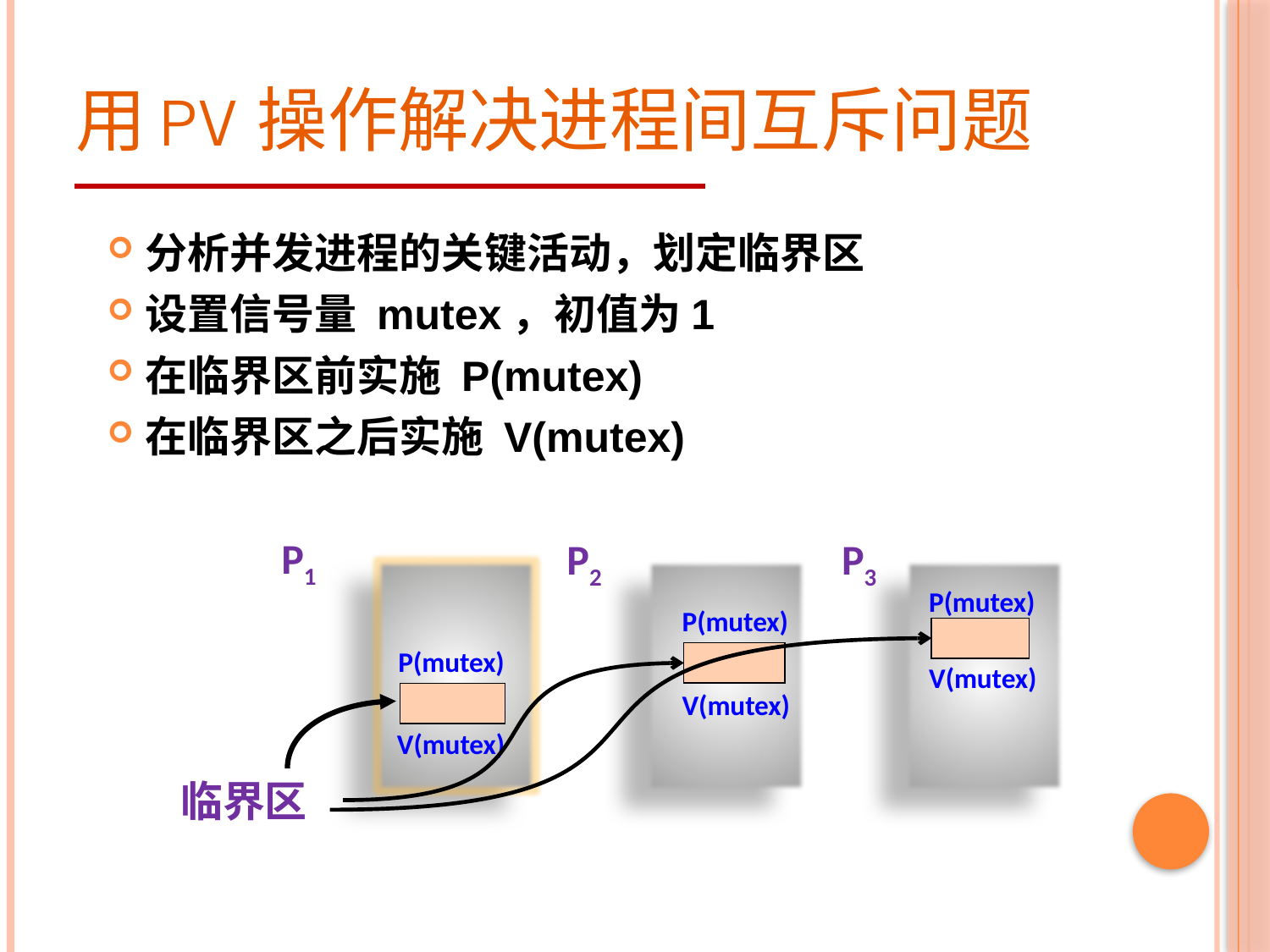

# 用PV操作解决进程间互斥问题
分析并发进程的关键活动，划定临界区
设置信号量 mutex，初值为1
在临界区前实施 P(mutex)
在临界区之后实施 V(mutex)
P1
P2
P3

P(mutex)
P(mutex)

P(mutex)

V(mutex)
V(mutex)

V(mutex)
临界区